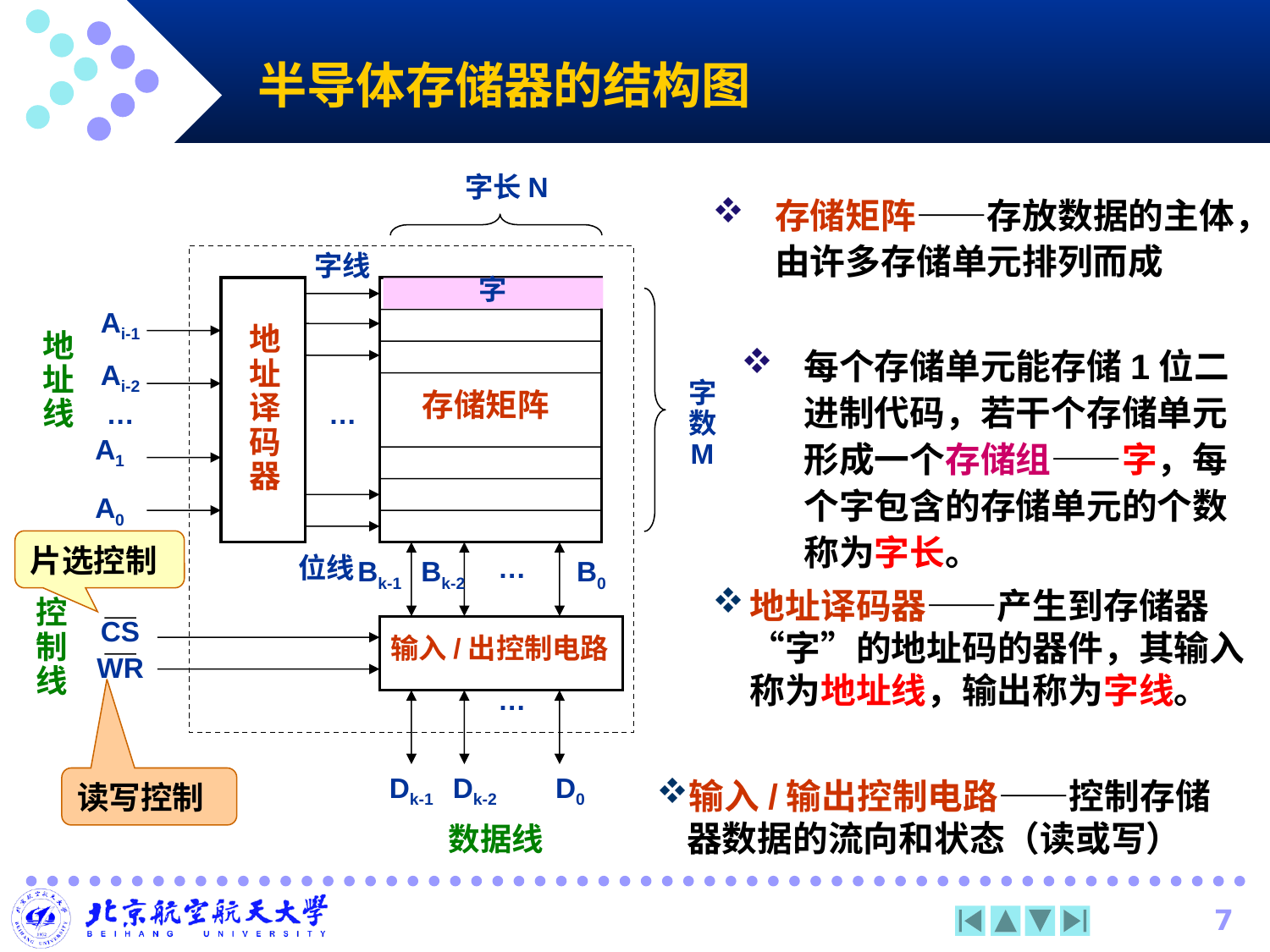

半导体存储器的结构图

字长N
存储矩阵——存放数据的主体，由许多存储单元排列而成

字线
字

字数M

Ai-1

地址译码器
地址线

每个存储单元能存储1位二进制代码，若干个存储单元形成一个存储组——字，每个字包含的存储单元的个数称为字长。

Ai-2

存储矩阵
…
…
A1

A0

片选控制

位线
Bk-1
Bk-2
…
B0
地址译码器——产生到存储器“字”的地址码的器件，其输入称为地址线，输出称为字线。
控制线
CS

输入/出控制电路

WR

…

Dk-1
Dk-2
D0
读写控制
输入/输出控制电路——控制存储器数据的流向和状态（读或写）
数据线
7